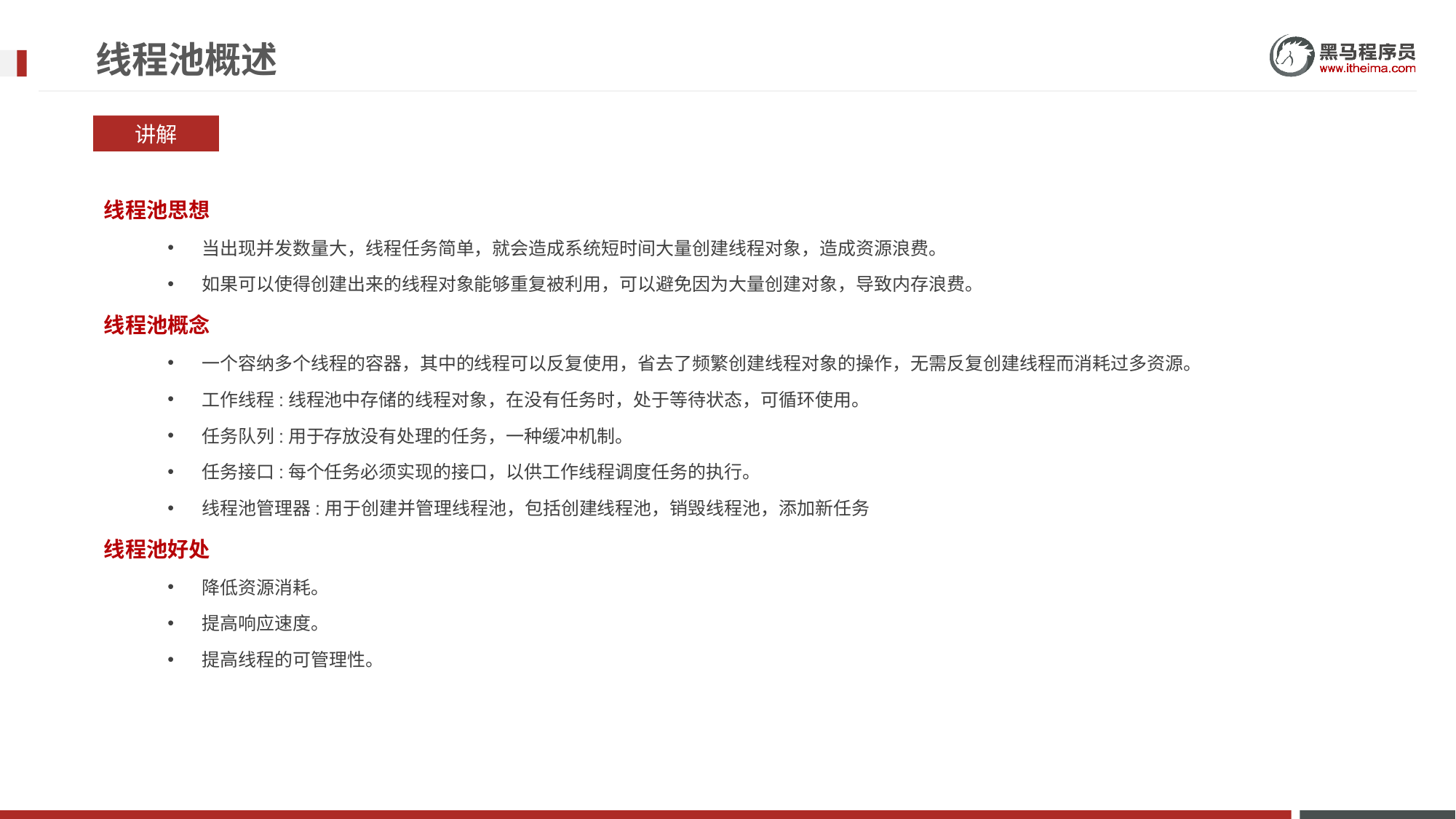

# 线程池概述
讲解
线程池思想
当出现并发数量大，线程任务简单，就会造成系统短时间大量创建线程对象，造成资源浪费。
如果可以使得创建出来的线程对象能够重复被利用，可以避免因为大量创建对象，导致内存浪费。
线程池概念
一个容纳多个线程的容器，其中的线程可以反复使用，省去了频繁创建线程对象的操作，无需反复创建线程而消耗过多资源。
工作线程:线程池中存储的线程对象，在没有任务时，处于等待状态，可循环使用。
任务队列:用于存放没有处理的任务，一种缓冲机制。
任务接口:每个任务必须实现的接口，以供工作线程调度任务的执行。
线程池管理器:用于创建并管理线程池，包括创建线程池，销毁线程池，添加新任务
线程池好处
降低资源消耗。
提高响应速度。
提高线程的可管理性。